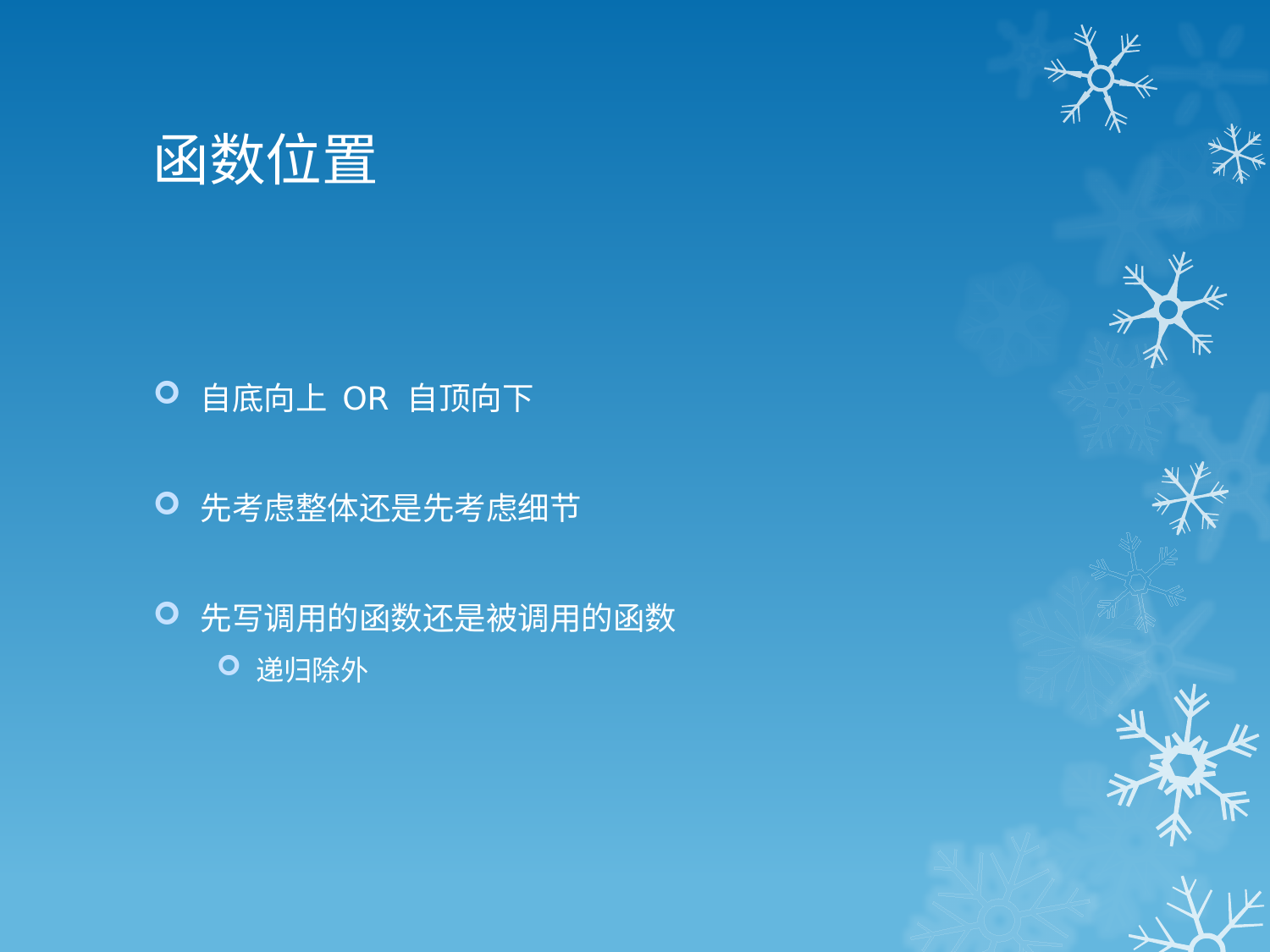

# 函数位置
自底向上 OR 自顶向下

先考虑整体还是先考虑细节

先写调用的函数还是被调用的函数
递归除外